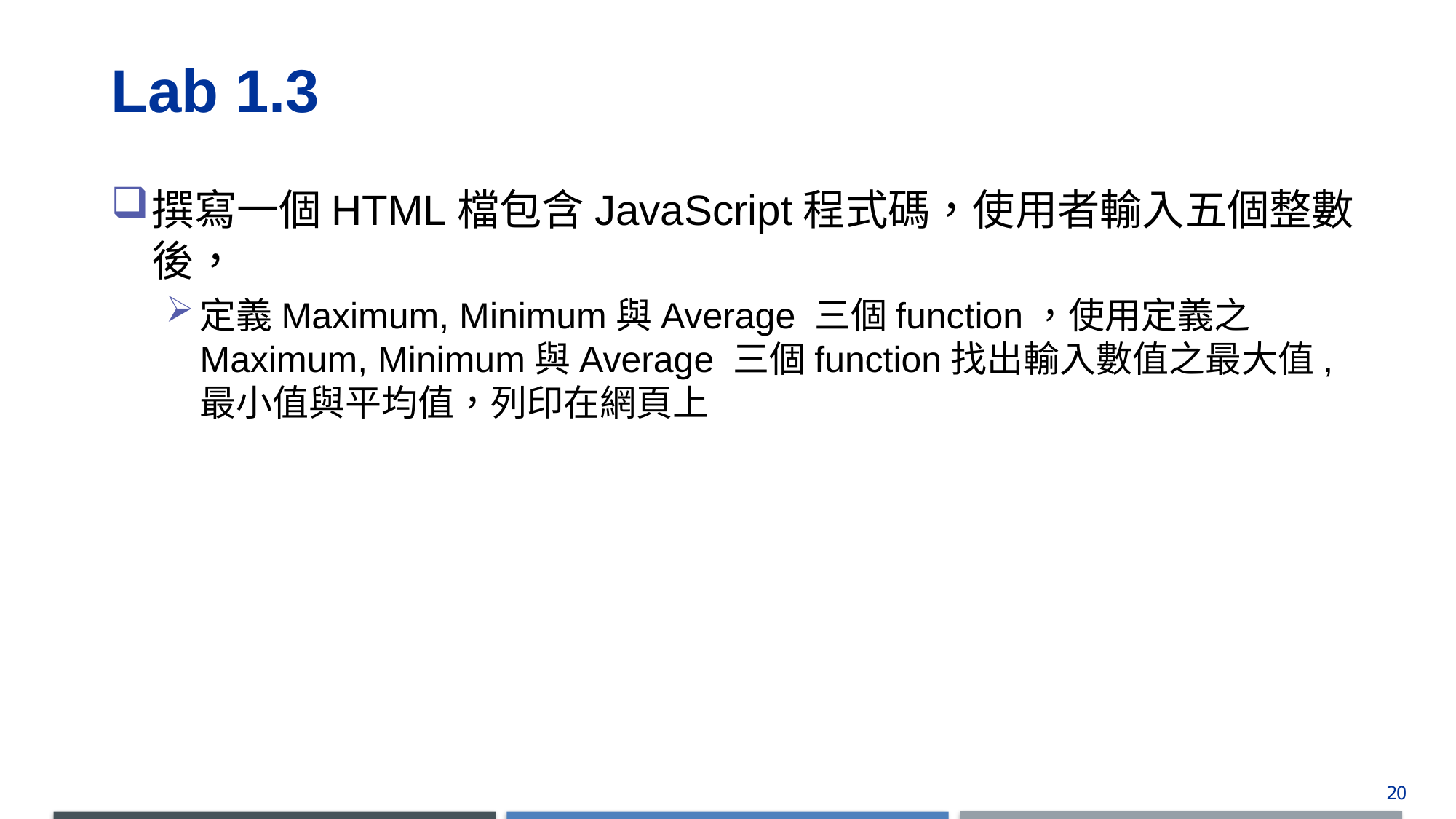

# Lab 1.3
撰寫一個HTML檔包含JavaScript程式碼，使用者輸入五個整數後，
定義Maximum, Minimum與Average 三個function，使用定義之Maximum, Minimum與Average 三個function找出輸入數值之最大值, 最小值與平均值，列印在網頁上